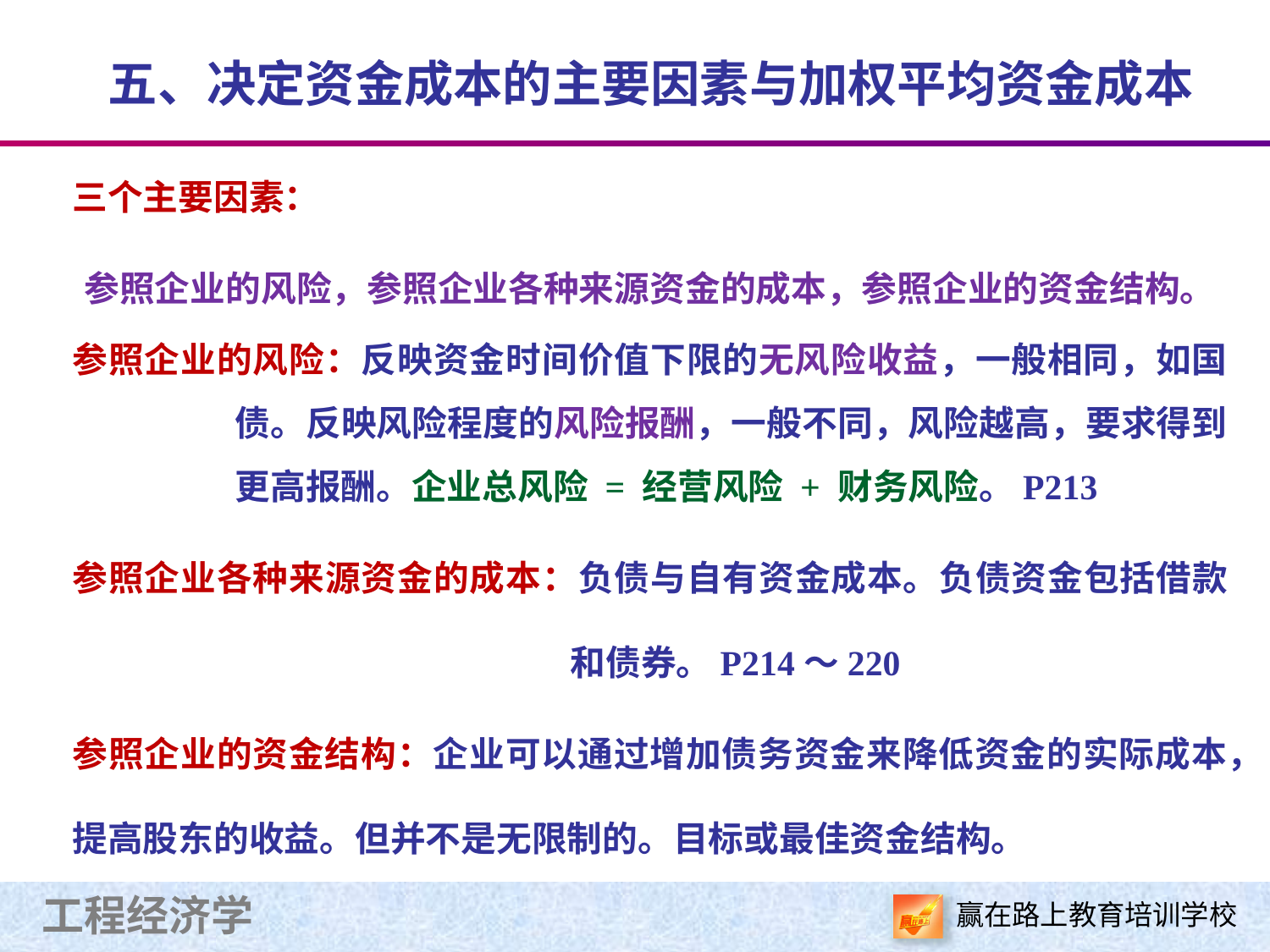

# 五、决定资金成本的主要因素与加权平均资金成本
三个主要因素：
参照企业的风险，参照企业各种来源资金的成本，参照企业的资金结构。
参照企业的风险：反映资金时间价值下限的无风险收益，一般相同，如国债。反映风险程度的风险报酬，一般不同，风险越高，要求得到更高报酬。企业总风险 = 经营风险 + 财务风险。P213
参照企业各种来源资金的成本：负债与自有资金成本。负债资金包括借款和债券。P214～220
参照企业的资金结构：企业可以通过增加债务资金来降低资金的实际成本，提高股东的收益。但并不是无限制的。目标或最佳资金结构。